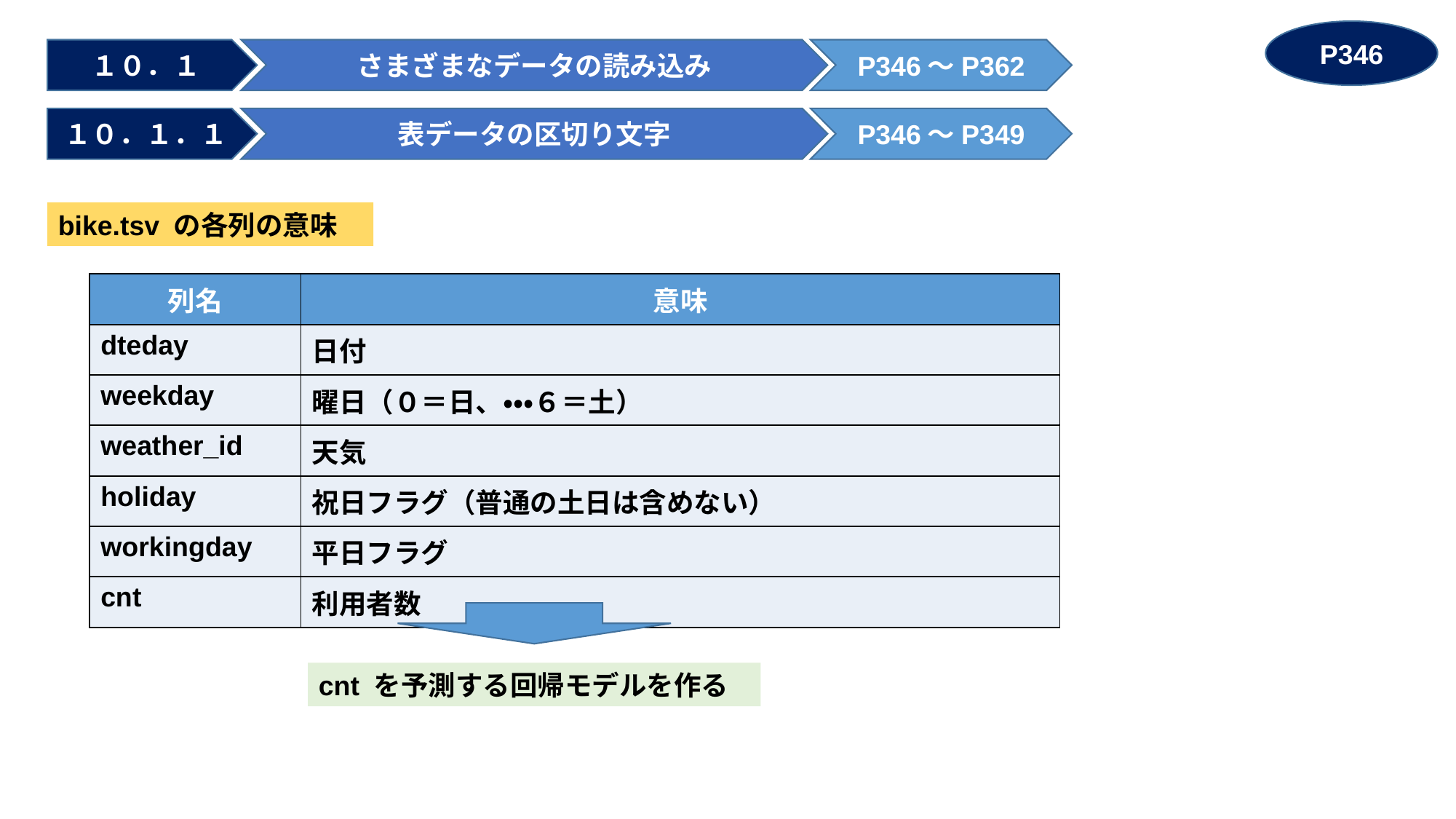

P346
１０．１
さまざまなデータの読み込み
P346～P362
１０．１．１
表データの区切り文字
P346～P349
bike.tsv の各列の意味
| 列名 | 意味 |
| --- | --- |
| dteday | 日付 |
| weekday | 曜日（０＝日、・・・６＝土） |
| weather\_id | 天気 |
| holiday | 祝日フラグ（普通の土日は含めない） |
| workingday | 平日フラグ |
| cnt | 利用者数 |

cnt を予測する回帰モデルを作る